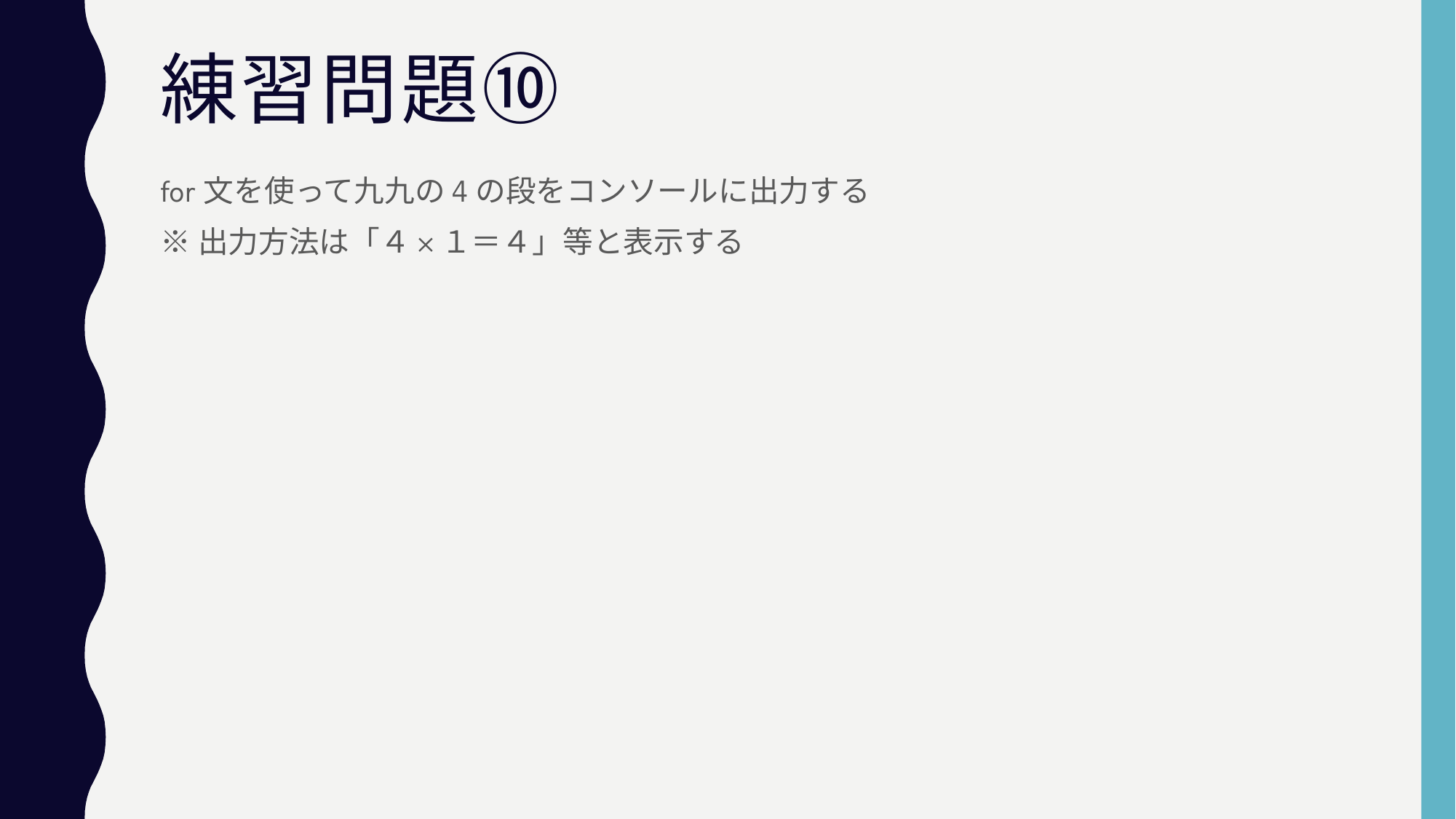

# 練習問題⑩
for文を使って九九の4の段をコンソールに出力する
※出力方法は「４×１＝４」等と表示する